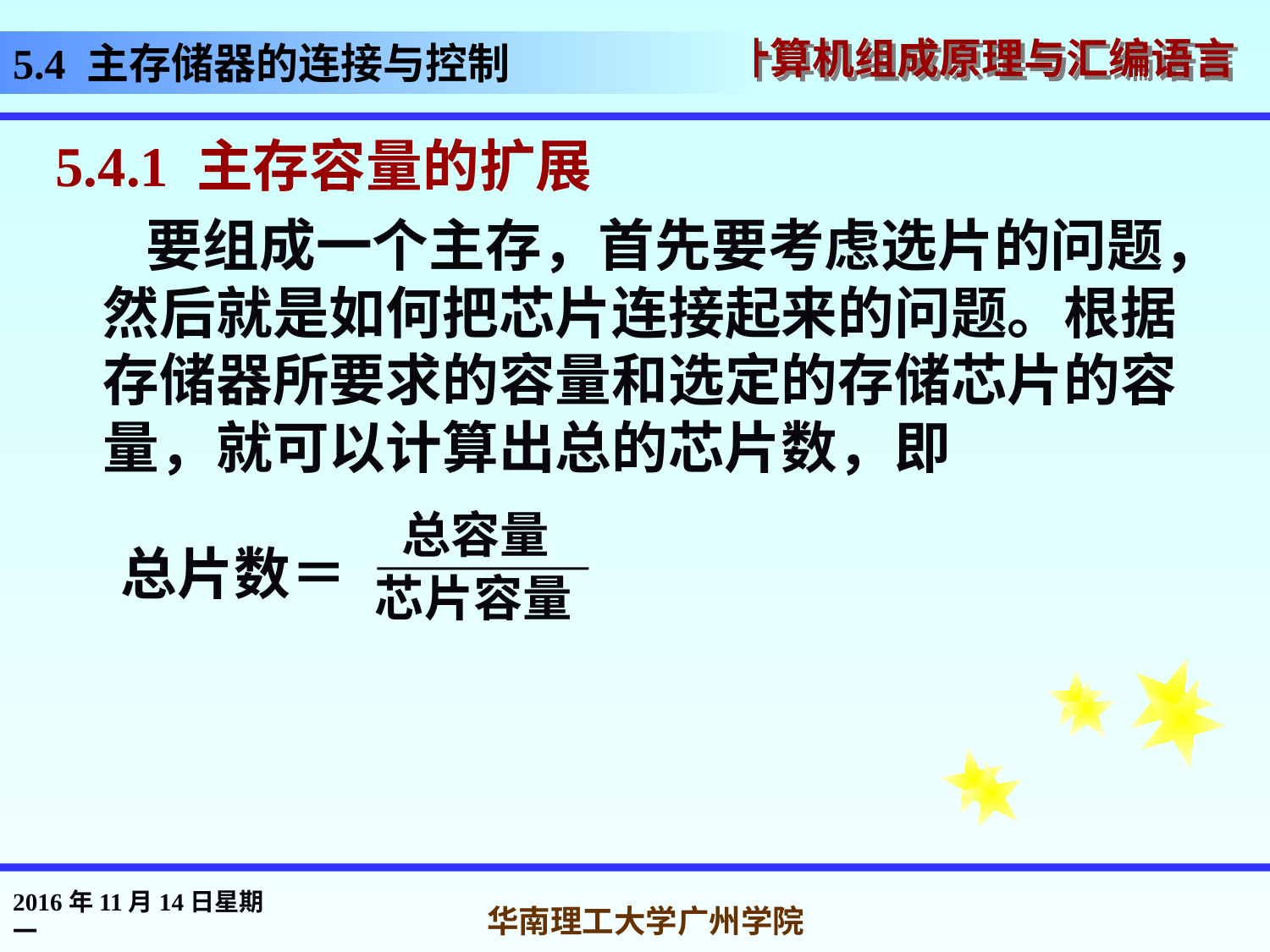

# 5.4 主存储器的连接与控制
5.4.1 主存容量的扩展
      要组成一个主存，首先要考虑选片的问题，然后就是如何把芯片连接起来的问题。根据存储器所要求的容量和选定的存储芯片的容量，就可以计算出总的芯片数，即
总容量
总片数＝
芯片容量

2016年11月14日星期一
华南理工大学广州学院